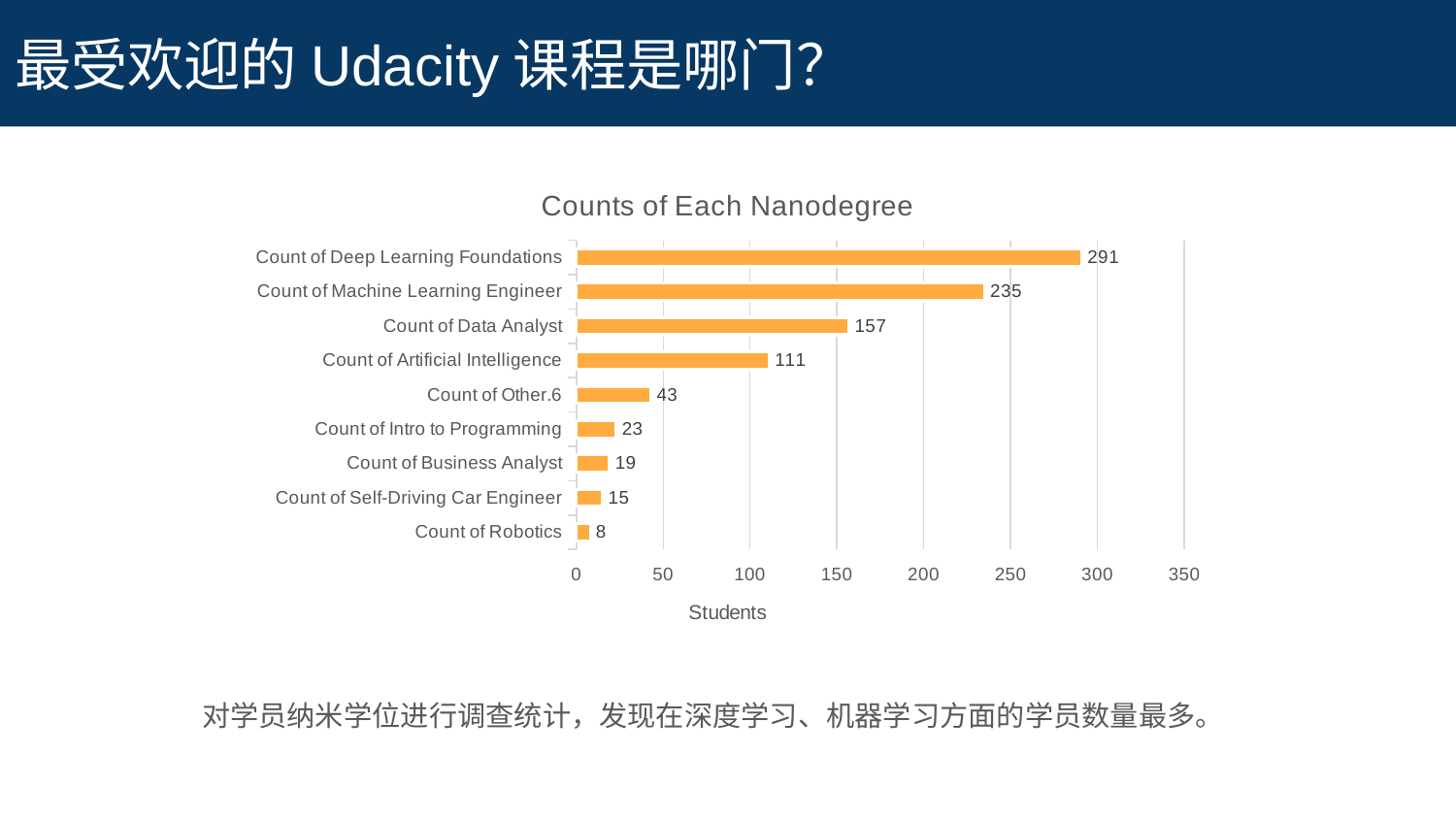

# 最受欢迎的Udacity课程是哪门？

### Chart: Counts of Each Nanodegree

| Category | Total |
|---|---|
| Count of Robotics | 8.0 |
| Count of Self-Driving Car Engineer | 15.0 |
| Count of Business Analyst | 19.0 |
| Count of Intro to Programming | 23.0 |
| Count of Other.6 | 43.0 |
| Count of Artificial Intelligence | 111.0 |
| Count of Data Analyst | 157.0 |
| Count of Machine Learning Engineer | 235.0 |
| Count of Deep Learning Foundations | 291.0 |
对学员纳米学位进行调查统计，发现在深度学习、机器学习方面的学员数量最多。